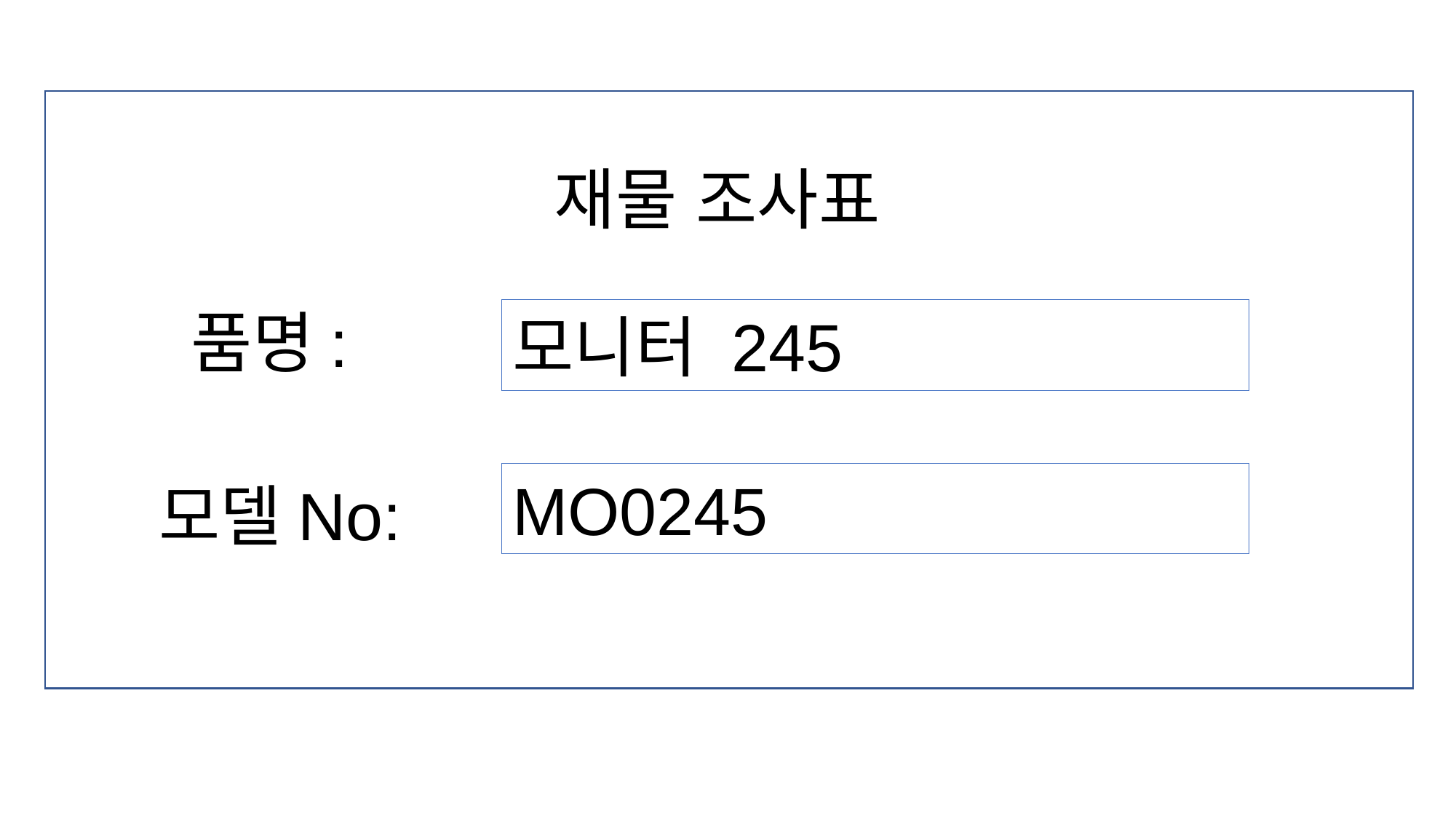

재물 조사표
품명:
모니터 245
MO0245
모델No: